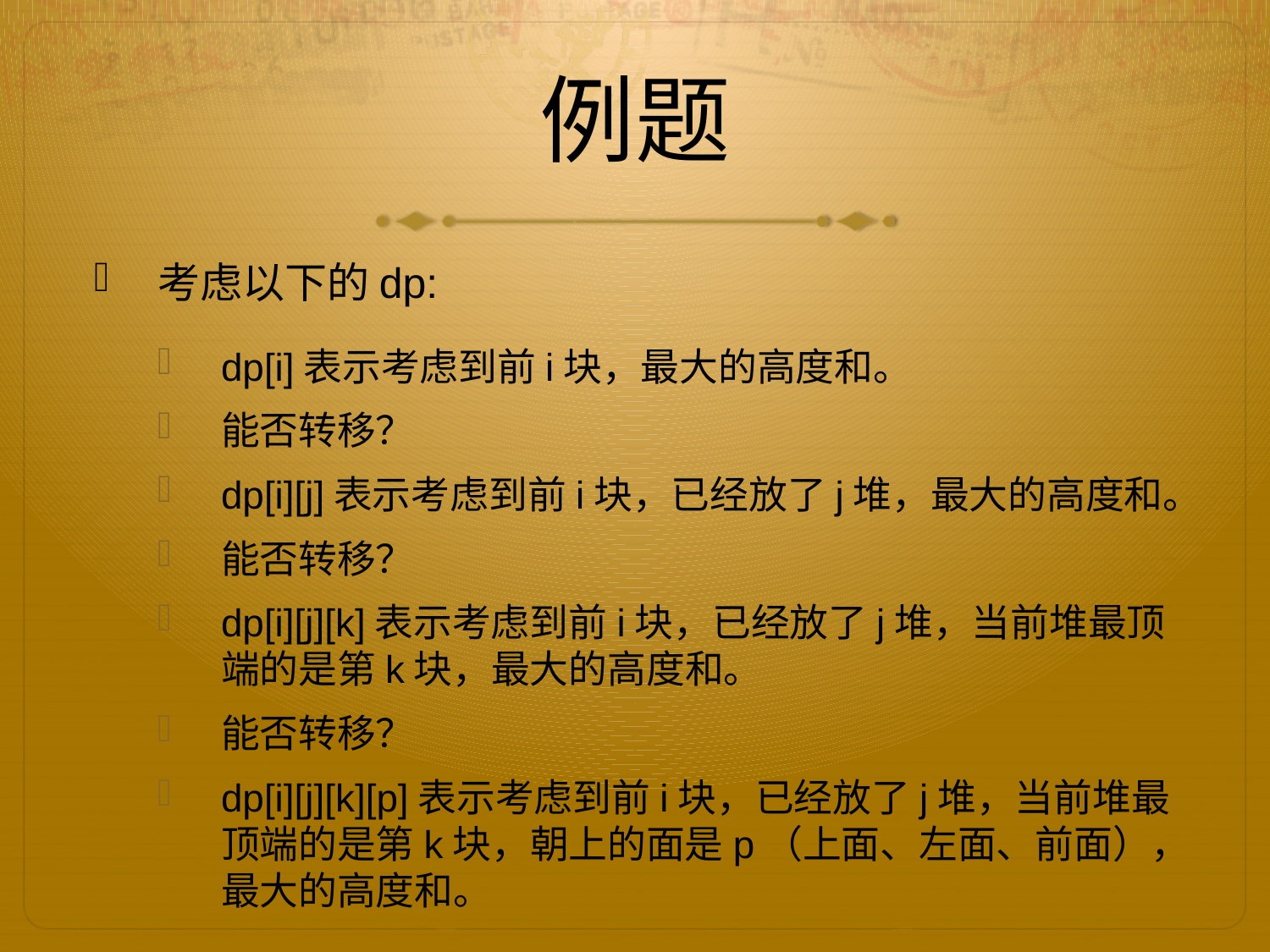

# 例题
考虑以下的dp:
dp[i]表示考虑到前i块，最大的高度和。
能否转移？
dp[i][j]表示考虑到前i块，已经放了j堆，最大的高度和。
能否转移？
dp[i][j][k]表示考虑到前i块，已经放了j堆，当前堆最顶端的是第k块，最大的高度和。
能否转移？
dp[i][j][k][p]表示考虑到前i块，已经放了j堆，当前堆最顶端的是第k块，朝上的面是p（上面、左面、前面），最大的高度和。